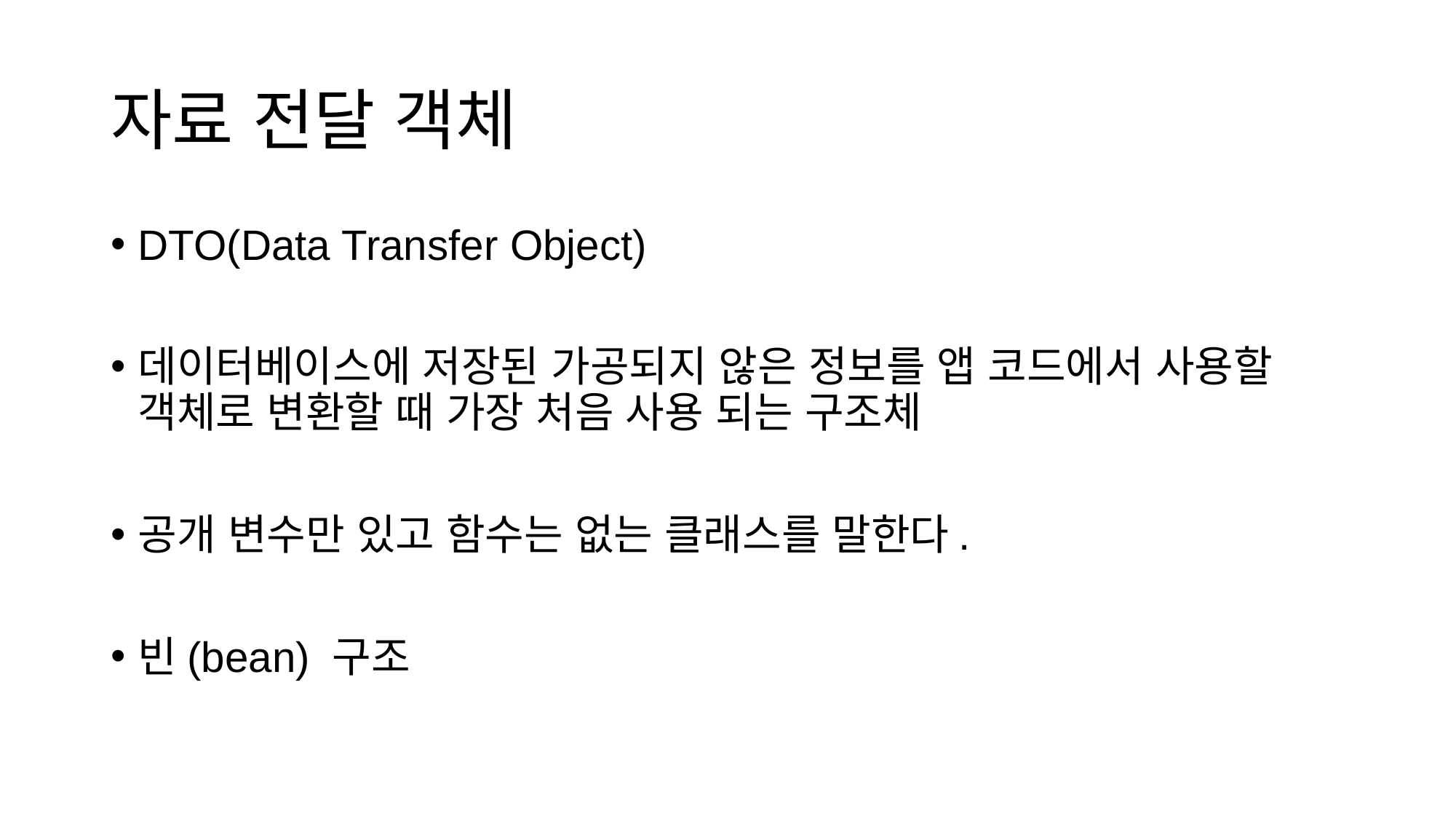

# 자료 전달 객체
DTO(Data Transfer Object)

데이터베이스에 저장된 가공되지 않은 정보를 앱 코드에서 사용할 객체로 변환할 때 가장 처음 사용 되는 구조체

공개 변수만 있고 함수는 없는 클래스를 말한다.

빈(bean) 구조